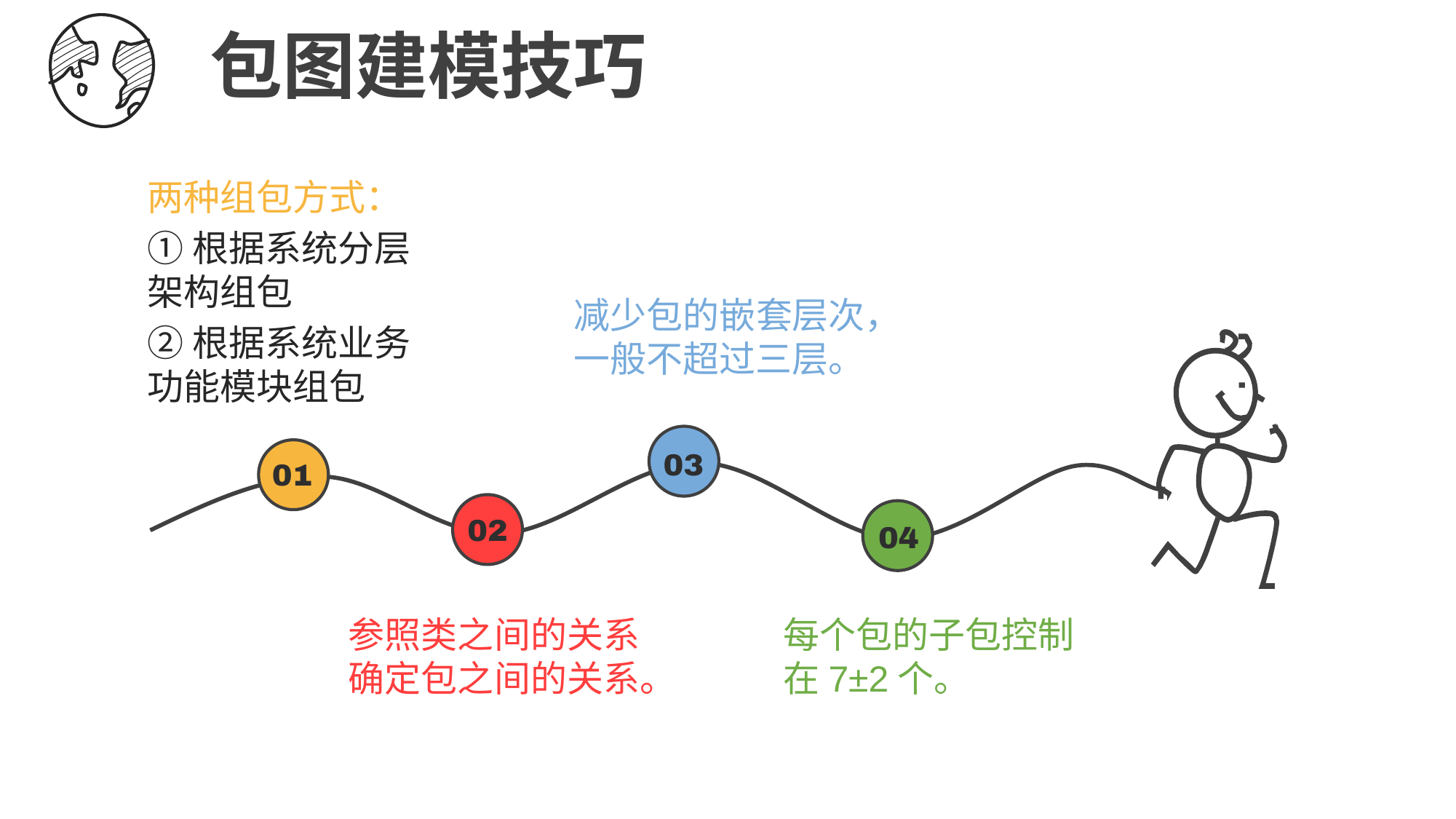

包图建模技巧

两种组包方式：
①根据系统分层架构组包
②根据系统业务功能模块组包

减少包的嵌套层次，一般不超过三层。

03

01

02

04
参照类之间的关系确定包之间的关系。
每个包的子包控制在7±2个。